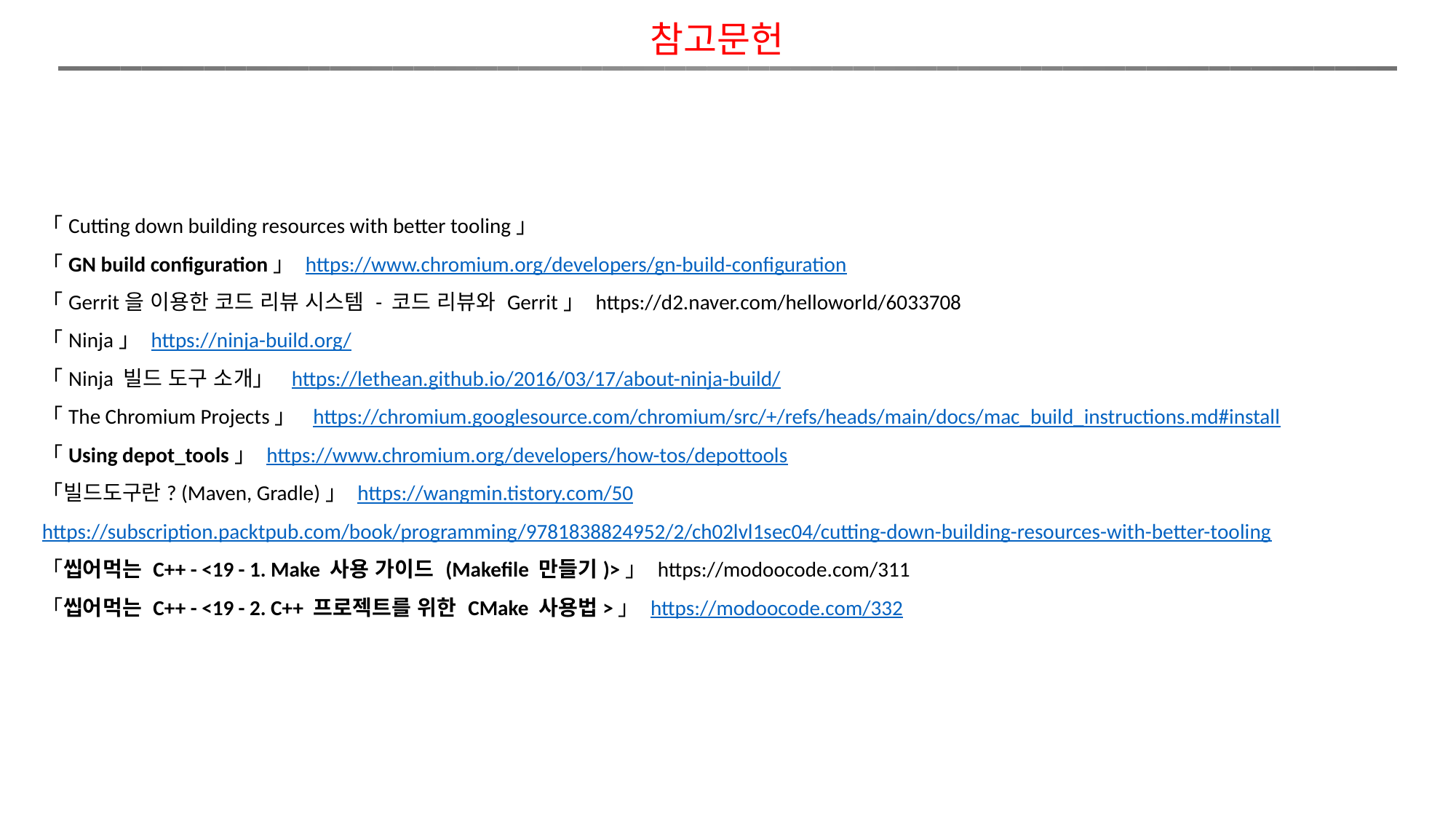

참고문헌

「Cutting down building resources with better tooling」
「GN build configuration」 https://www.chromium.org/developers/gn-build-configuration
「Gerrit을 이용한 코드 리뷰 시스템 - 코드 리뷰와 Gerrit」 https://d2.naver.com/helloworld/6033708
「Ninja」 https://ninja-build.org/
「Ninja 빌드 도구 소개」  https://lethean.github.io/2016/03/17/about-ninja-build/
「The Chromium Projects」  https://chromium.googlesource.com/chromium/src/+/refs/heads/main/docs/mac_build_instructions.md#install
「Using depot_tools」 https://www.chromium.org/developers/how-tos/depottools
「빌드도구란? (Maven, Gradle)」 https://wangmin.tistory.com/50
https://subscription.packtpub.com/book/programming/9781838824952/2/ch02lvl1sec04/cutting-down-building-resources-with-better-tooling
「씹어먹는 C++ - <19 - 1. Make 사용 가이드 (Makefile 만들기)>」 https://modoocode.com/311
「씹어먹는 C++ - <19 - 2. C++ 프로젝트를 위한 CMake 사용법>」 https://modoocode.com/332